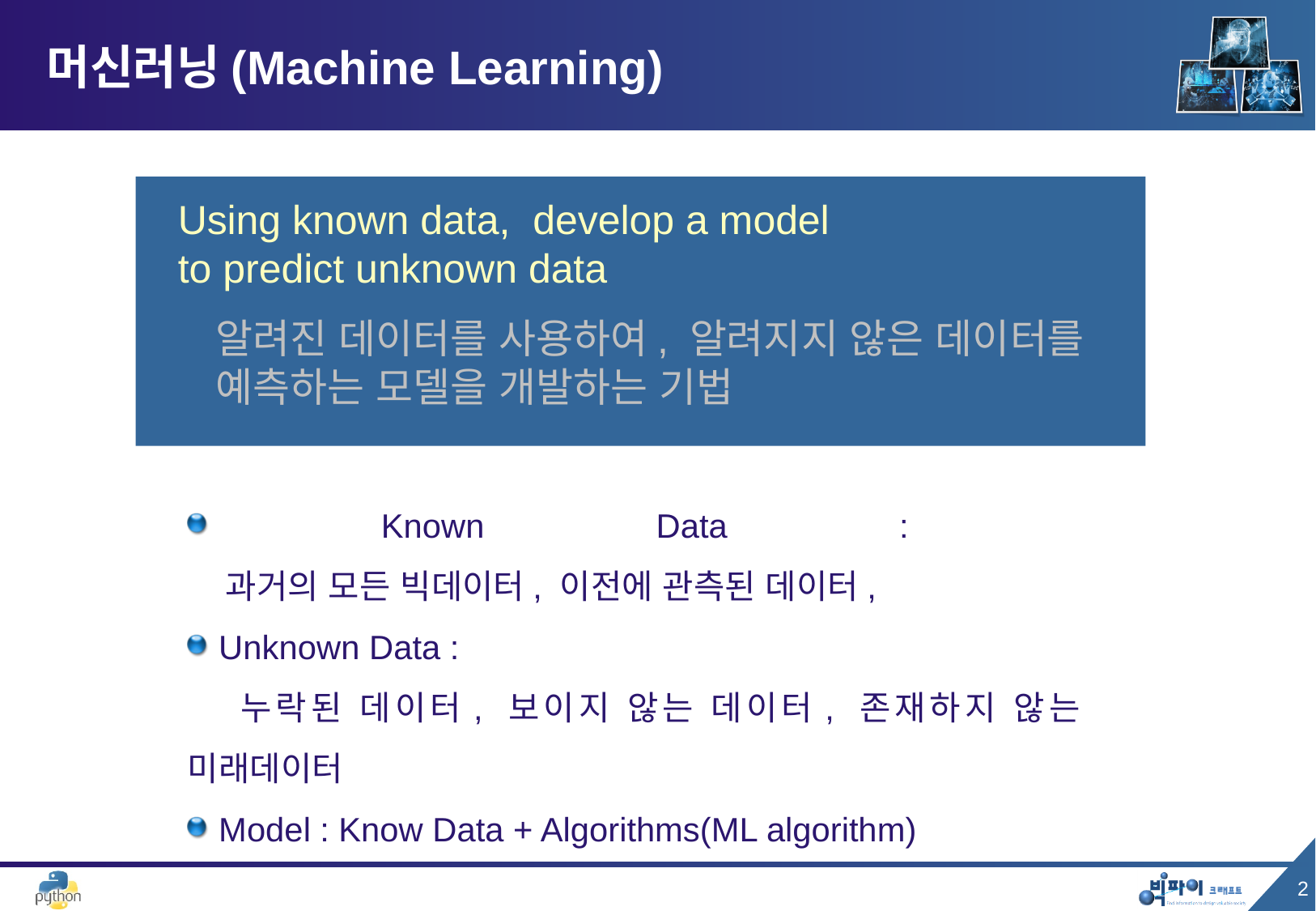

# 머신러닝(Machine Learning)

Using known data,  develop a model
to predict unknown data
알려진 데이터를 사용하여, 알려지지 않은 데이터를
예측하는 모델을 개발하는 기법
 Known Data :
 과거의 모든 빅데이터, 이전에 관측된 데이터,
 Unknown Data :
   누락된 데이터, 보이지 않는 데이터, 존재하지 않는 미래데이터
 Model : Know Data + Algorithms(ML algorithm)